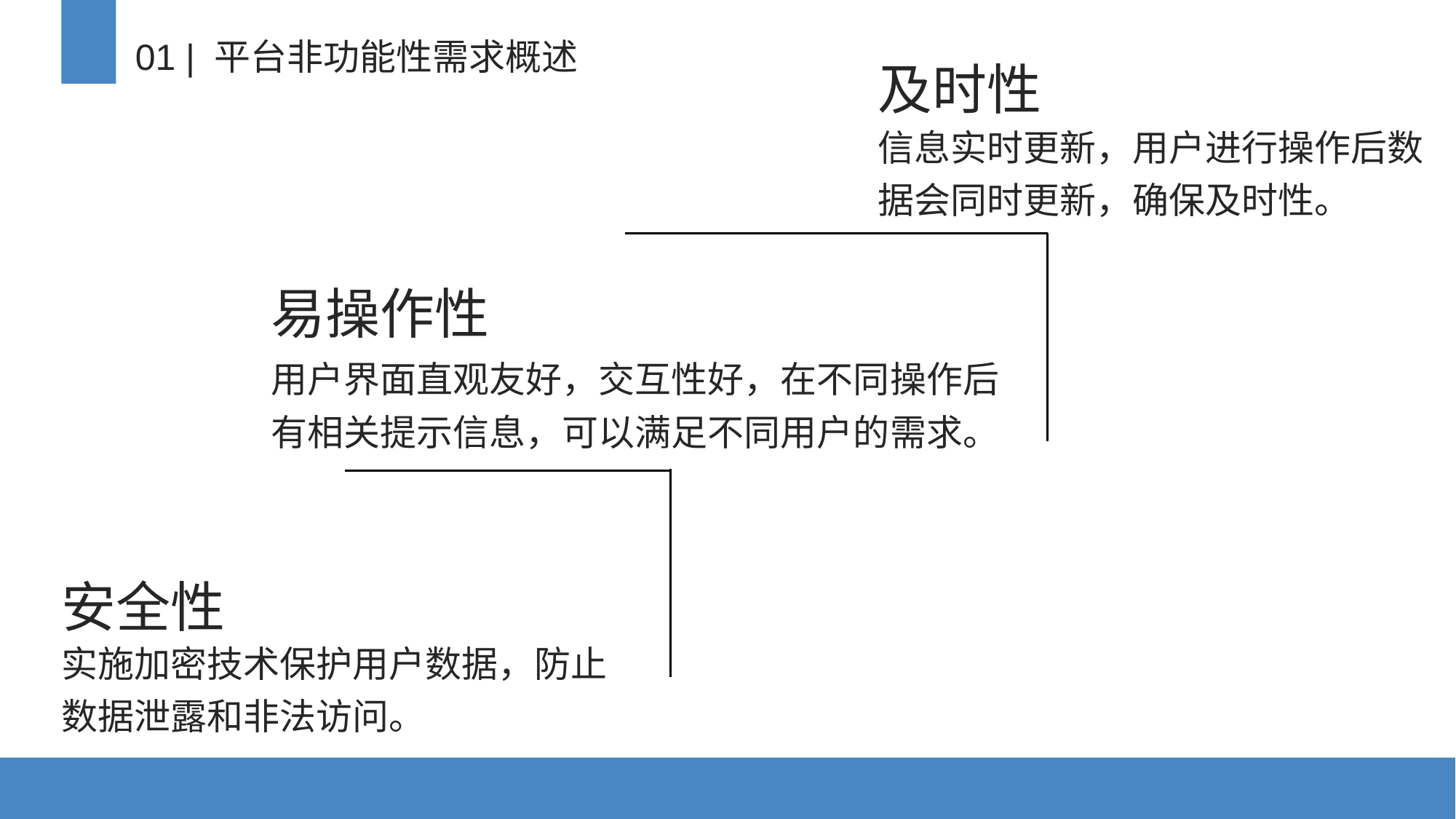

01 | 平台非功能性需求概述
及时性
信息实时更新，用户进行操作后数据会同时更新，确保及时性。
易操作性
用户界面直观友好，交互性好，在不同操作后有相关提示信息，可以满足不同用户的需求。
安全性
实施加密技术保护用户数据，防止数据泄露和非法访问。